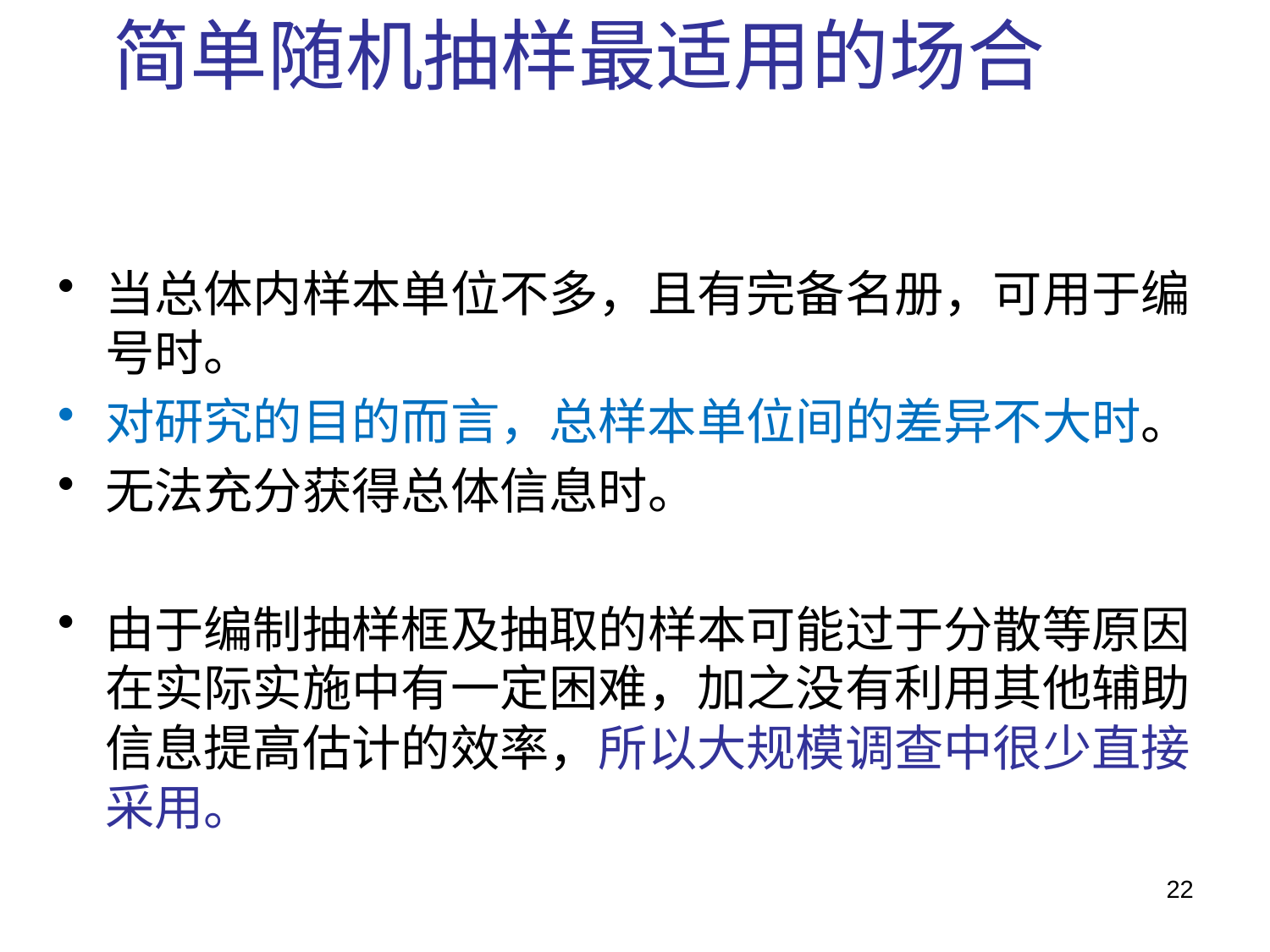

# 简单随机抽样最适用的场合
当总体内样本单位不多，且有完备名册，可用于编号时。
对研究的目的而言，总样本单位间的差异不大时。
无法充分获得总体信息时。

由于编制抽样框及抽取的样本可能过于分散等原因在实际实施中有一定困难，加之没有利用其他辅助信息提高估计的效率，所以大规模调查中很少直接采用。
22